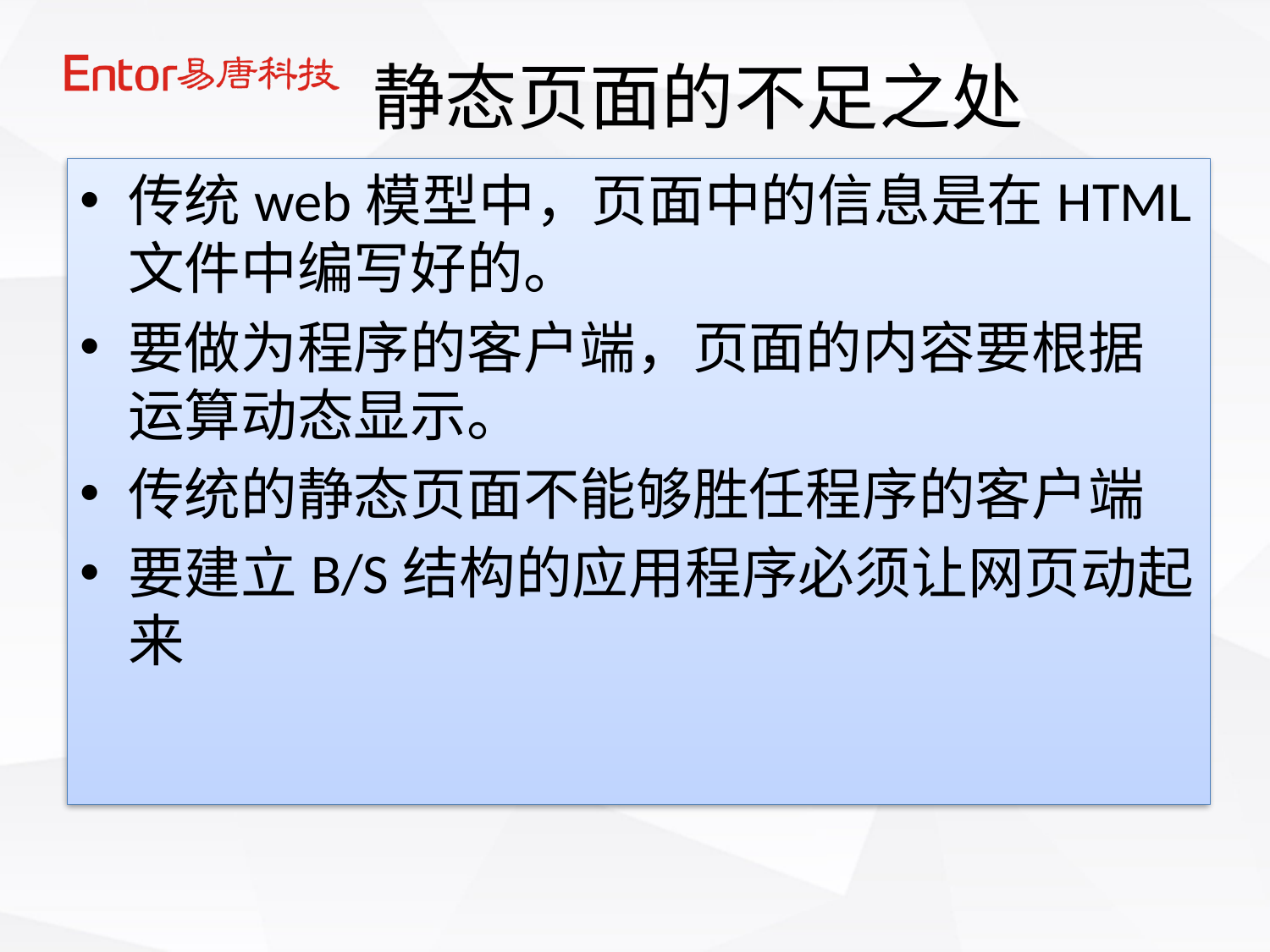

静态页面的不足之处
传统web模型中，页面中的信息是在HTML文件中编写好的。
要做为程序的客户端，页面的内容要根据运算动态显示。
传统的静态页面不能够胜任程序的客户端
要建立B/S结构的应用程序必须让网页动起来